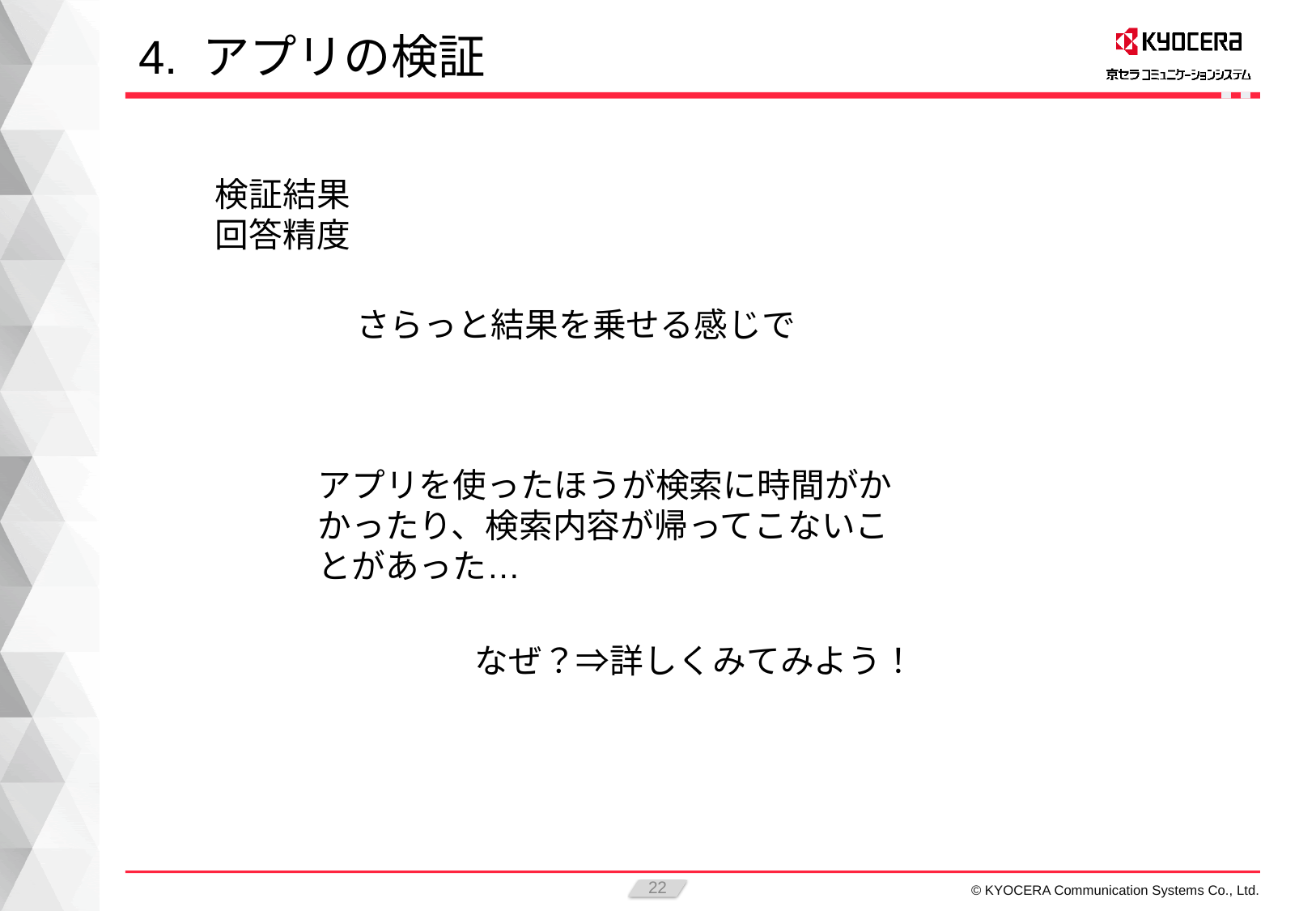

# 4. アプリの検証
検証結果
回答精度
さらっと結果を乗せる感じで
アプリを使ったほうが検索に時間がかかったり、検索内容が帰ってこないことがあった…
なぜ？⇒詳しくみてみよう！
22